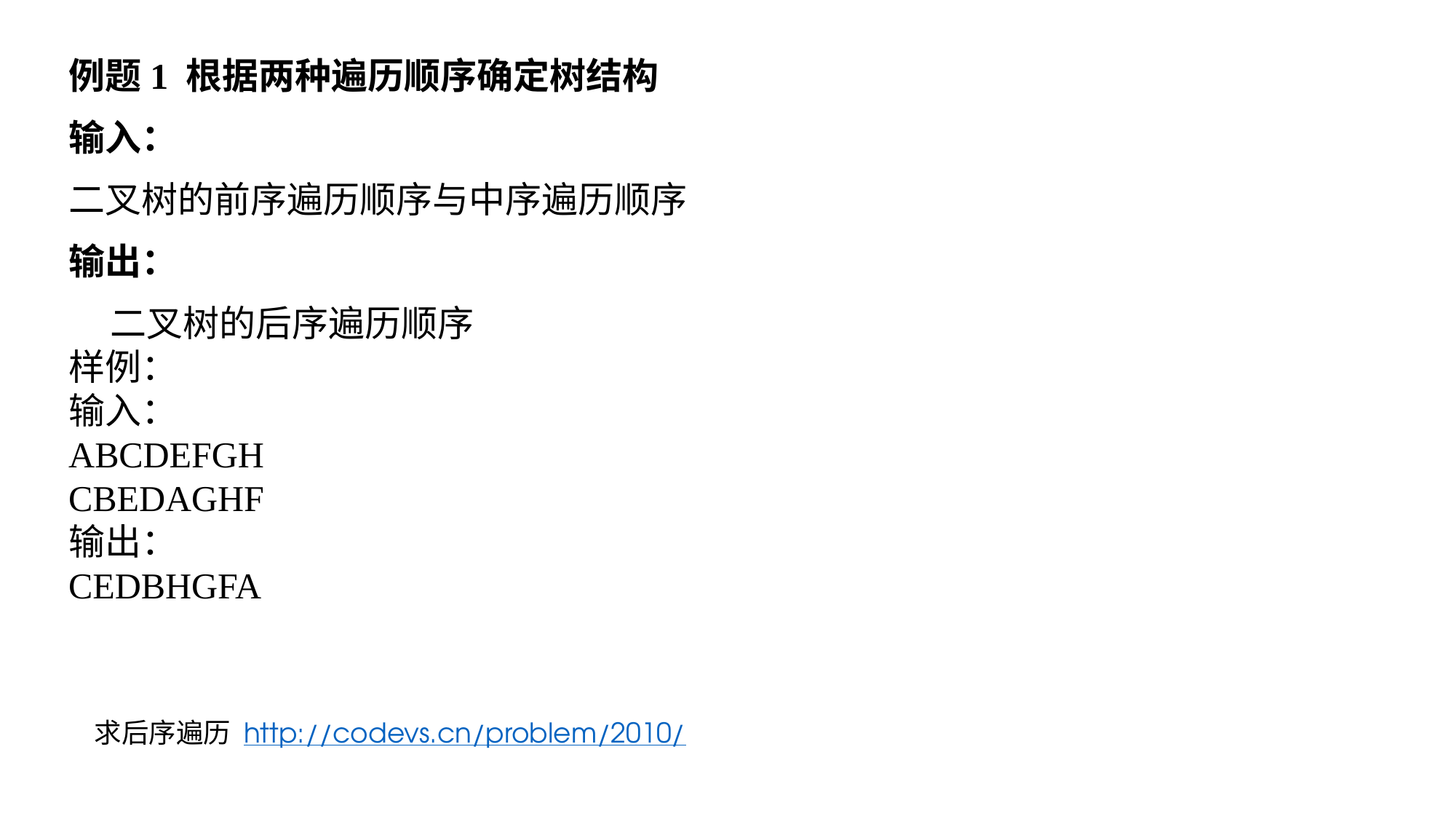

例题1 根据两种遍历顺序确定树结构
输入：
二叉树的前序遍历顺序与中序遍历顺序
输出：
    二叉树的后序遍历顺序
样例：
输入：
ABCDEFGH
CBEDAGHF
输出：
CEDBHGFA

求后序遍历 http://codevs.cn/problem/2010/